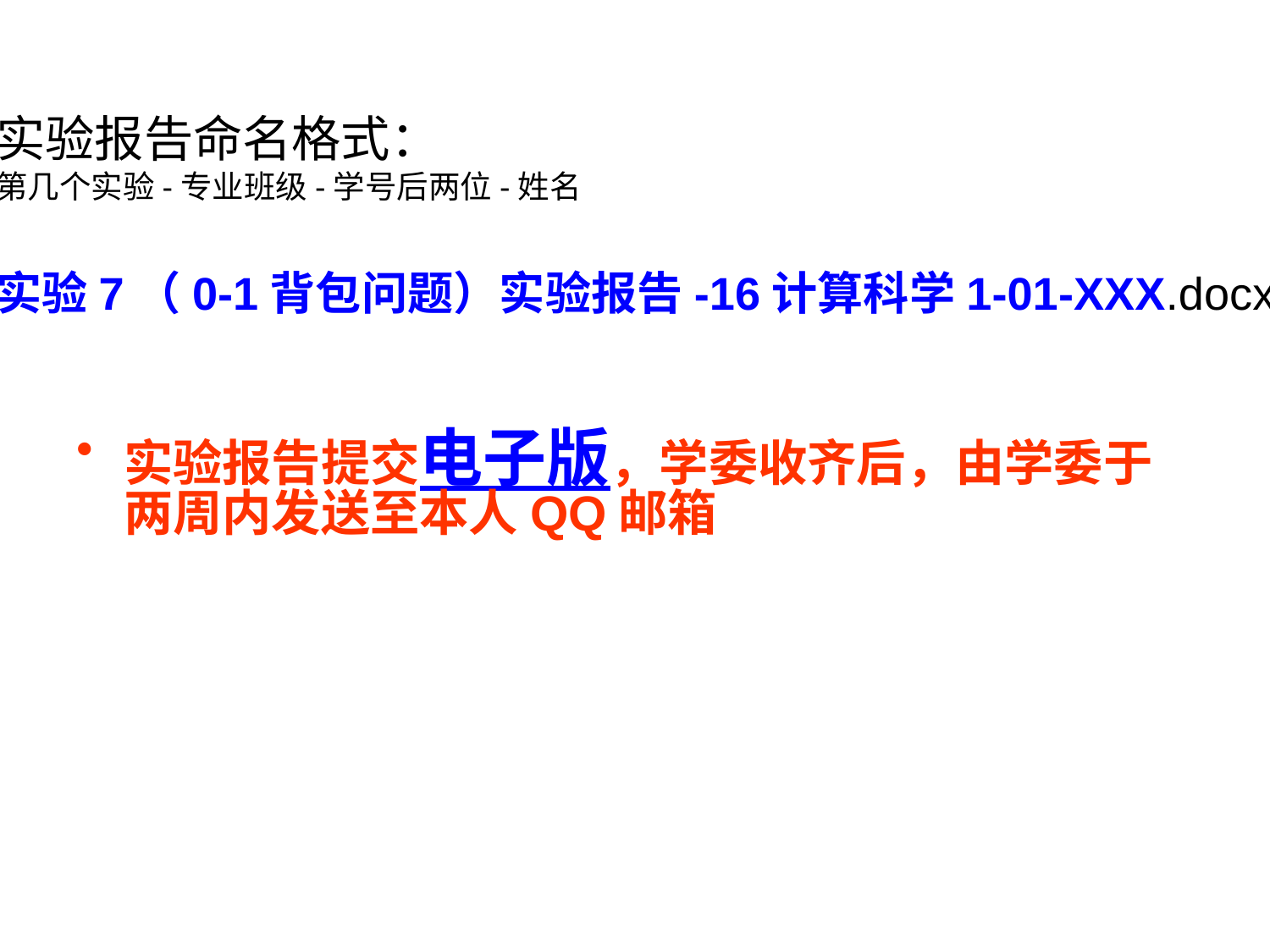

实验报告命名格式：
第几个实验-专业班级-学号后两位-姓名

实验7（0-1背包问题）实验报告-16计算科学1-01-XXX.docx
实验报告提交电子版，学委收齐后，由学委于两周内发送至本人QQ邮箱